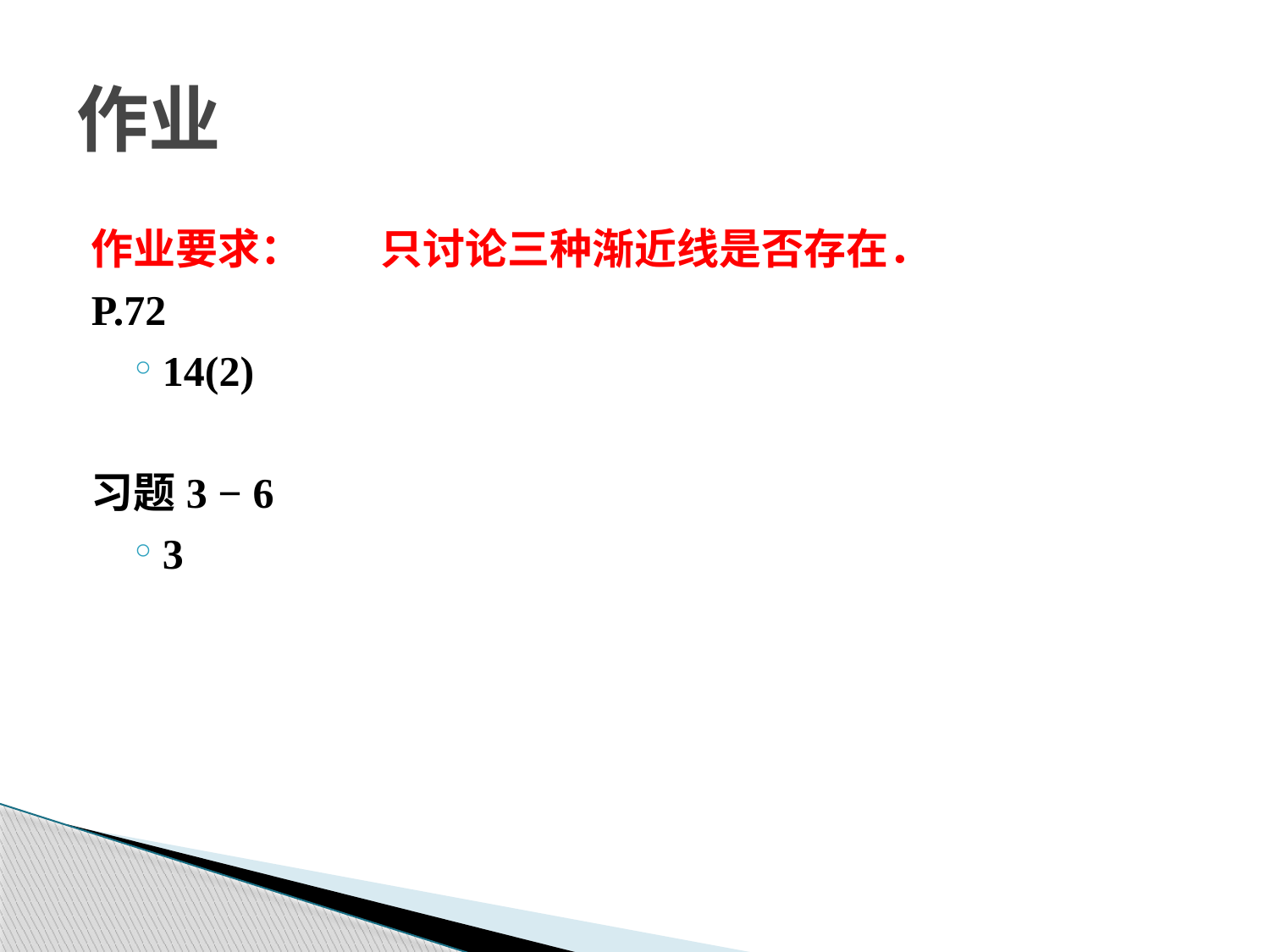

作业
作业要求：	只讨论三种渐近线是否存在．
P.72
14(2)

习题3 − 6
3